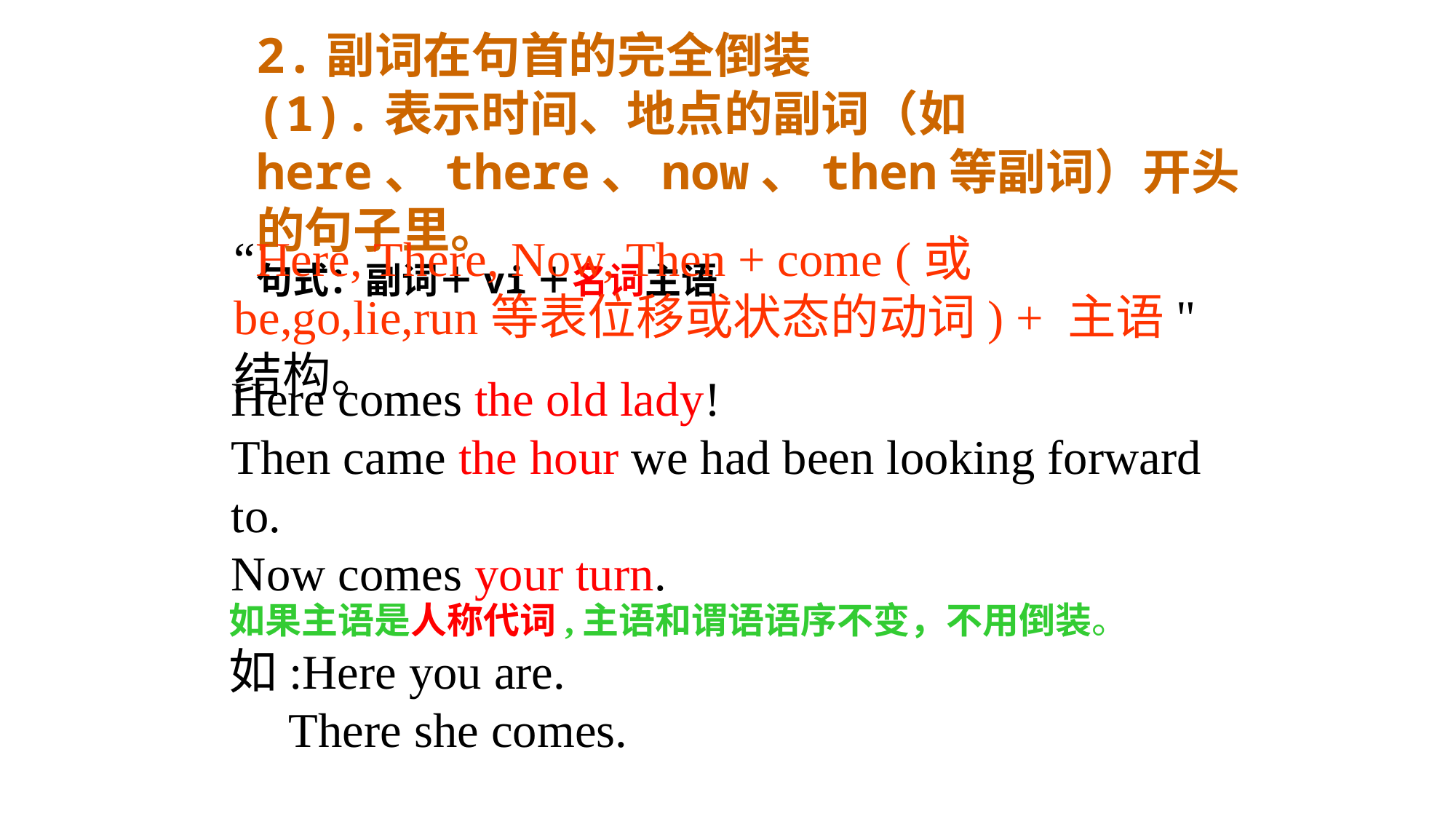

2.副词在句首的完全倒装
(1).表示时间、地点的副词（如here、there、now、then等副词）开头的句子里。
句式：副词＋vi＋名词主语
“Here, There, Now, Then + come (或be,go,lie,run等表位移或状态的动词) + 主语" 结构。
Here comes the old lady!
Then came the hour we had been looking forward to.
Now comes your turn.
如果主语是人称代词,主语和谓语语序不变，不用倒装。
如:Here you are.
     There she comes.